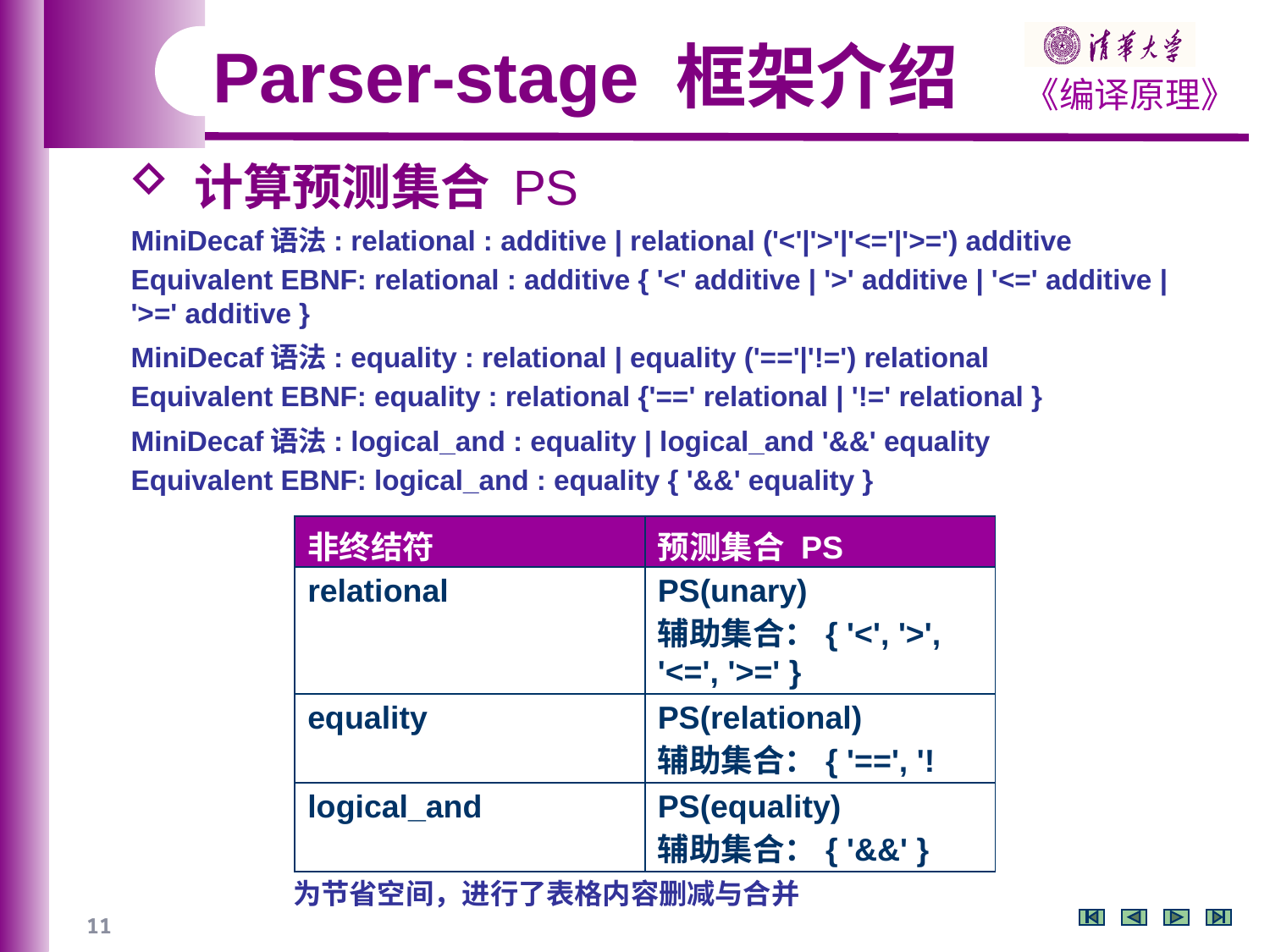

Parser-stage 框架介绍
 计算预测集合 PS

MiniDecaf语法: relational : additive | relational ('<'|'>'|'<='|'>=') additive
Equivalent EBNF: relational : additive { '<' additive | '>' additive | '<=' additive | '>=' additive }
MiniDecaf语法: equality : relational | equality ('=='|'!=') relational
Equivalent EBNF: equality : relational {'==' relational | '!=' relational }
MiniDecaf语法: logical_and : equality | logical_and '&&' equality
Equivalent EBNF: logical_and : equality { '&&' equality }
| 非终结符 | 预测集合 PS |
| --- | --- |
| relational | PS(unary) 辅助集合：{ '<', '>', '<=', '>=' } |
| equality | PS(relational) 辅助集合：{ '==', '!=' } |
| logical\_and | PS(equality) 辅助集合：{ '&&' } |
为节省空间，进行了表格内容删减与合并
11